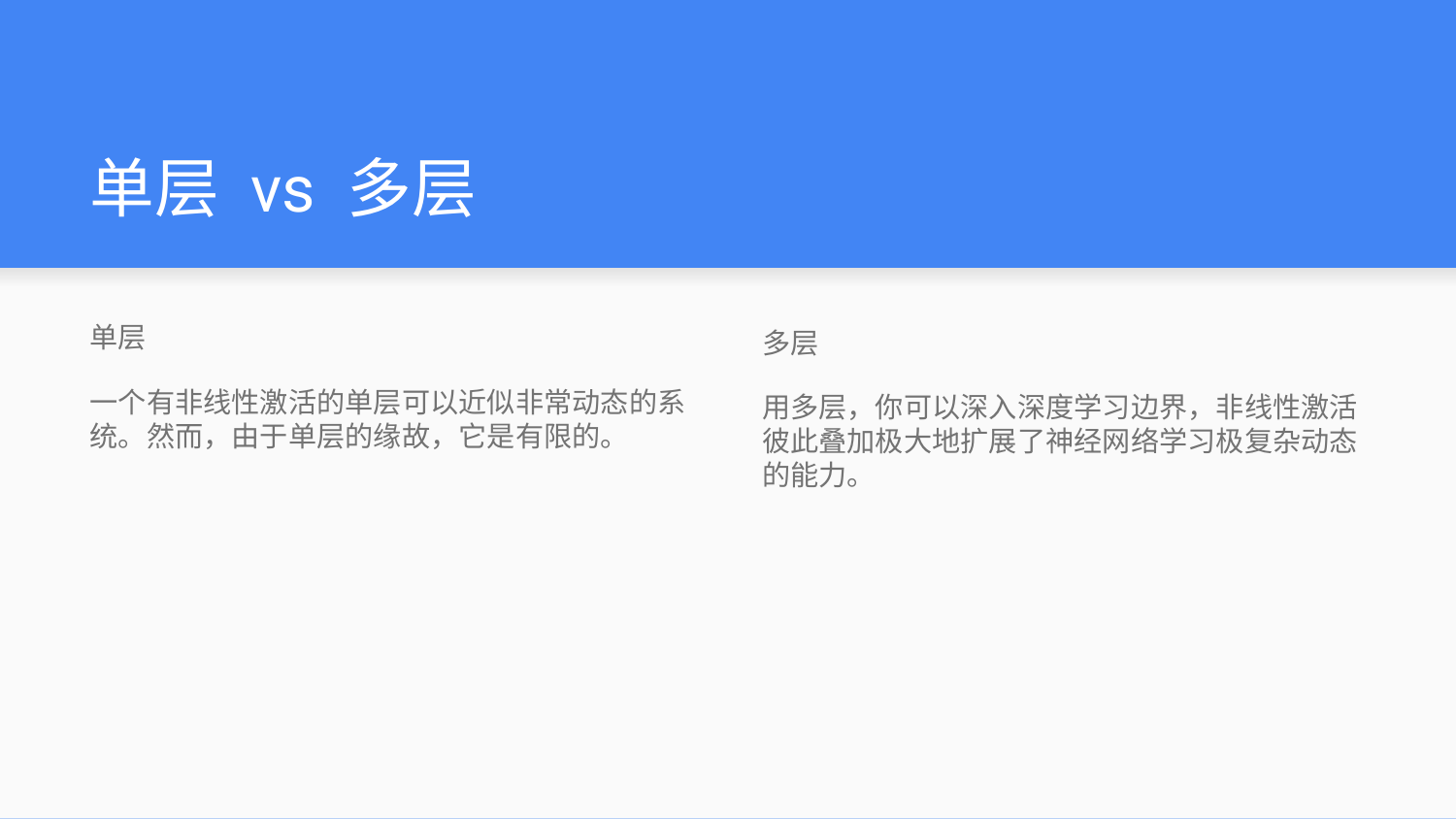

# 单层 vs 多层
单层
一个有非线性激活的单层可以近似非常动态的系统。然而，由于单层的缘故，它是有限的。
多层
用多层，你可以深入深度学习边界，非线性激活彼此叠加极大地扩展了神经网络学习极复杂动态的能力。